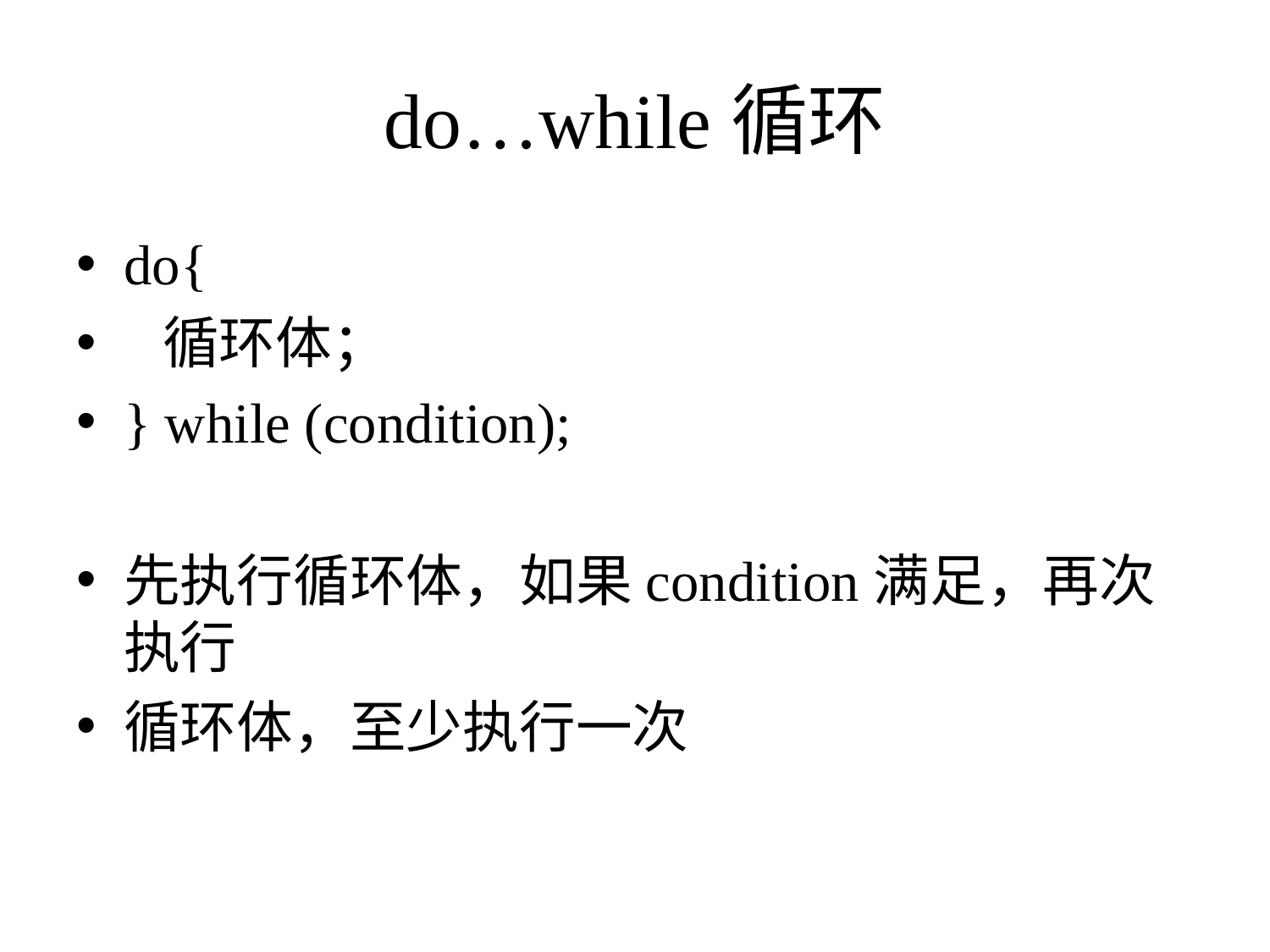

# do…while循环
do{
  循环体；
} while (condition);

先执行循环体，如果condition满足，再次执行
循环体，至少执行一次